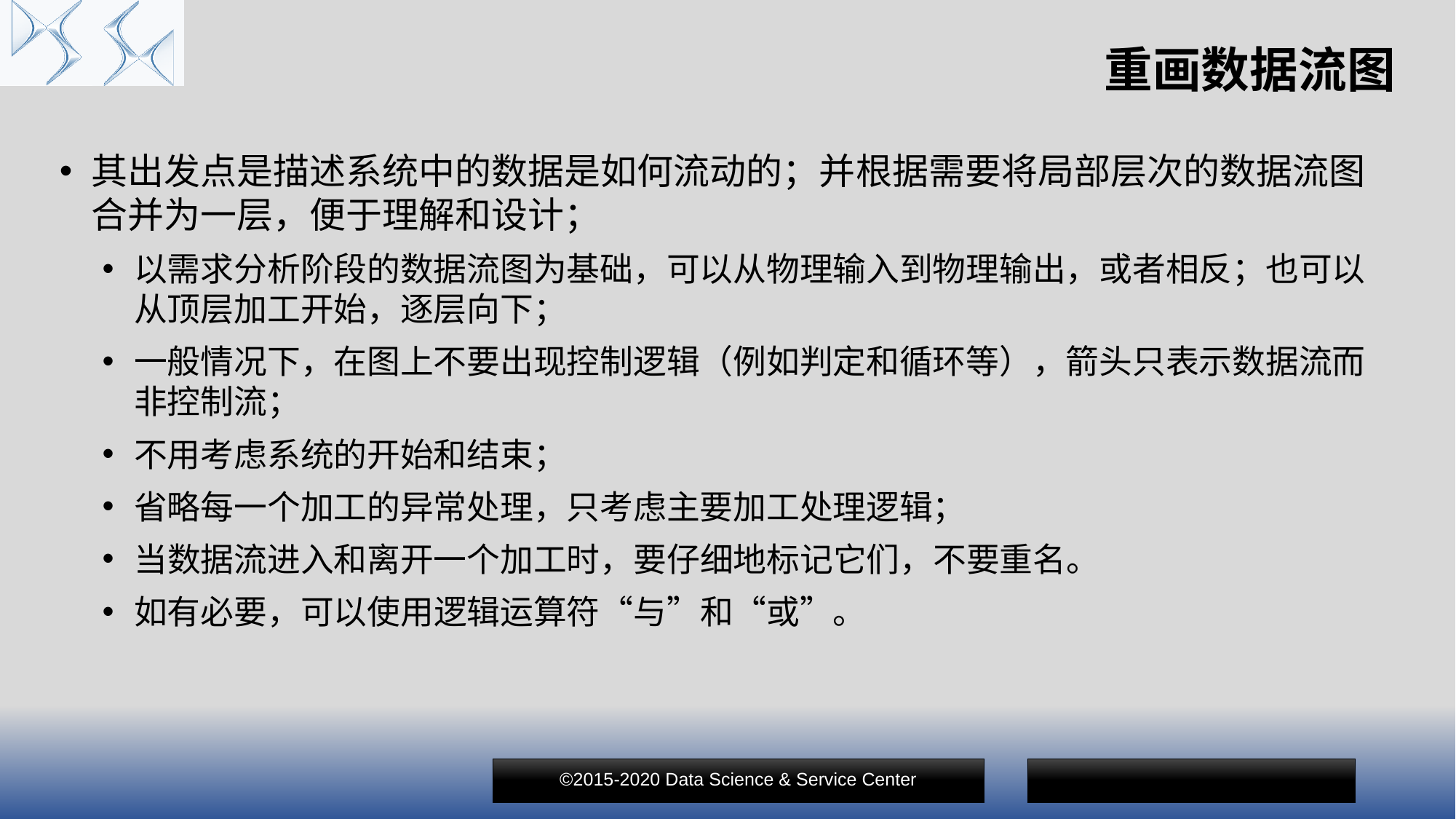

# 重画数据流图
其出发点是描述系统中的数据是如何流动的；并根据需要将局部层次的数据流图合并为一层，便于理解和设计；
以需求分析阶段的数据流图为基础，可以从物理输入到物理输出，或者相反；也可以从顶层加工开始，逐层向下；
一般情况下，在图上不要出现控制逻辑（例如判定和循环等），箭头只表示数据流而非控制流；
不用考虑系统的开始和结束；
省略每一个加工的异常处理，只考虑主要加工处理逻辑；
当数据流进入和离开一个加工时，要仔细地标记它们，不要重名。
如有必要，可以使用逻辑运算符“与”和“或”。

©2015-2020 Data Science & Service Center
9